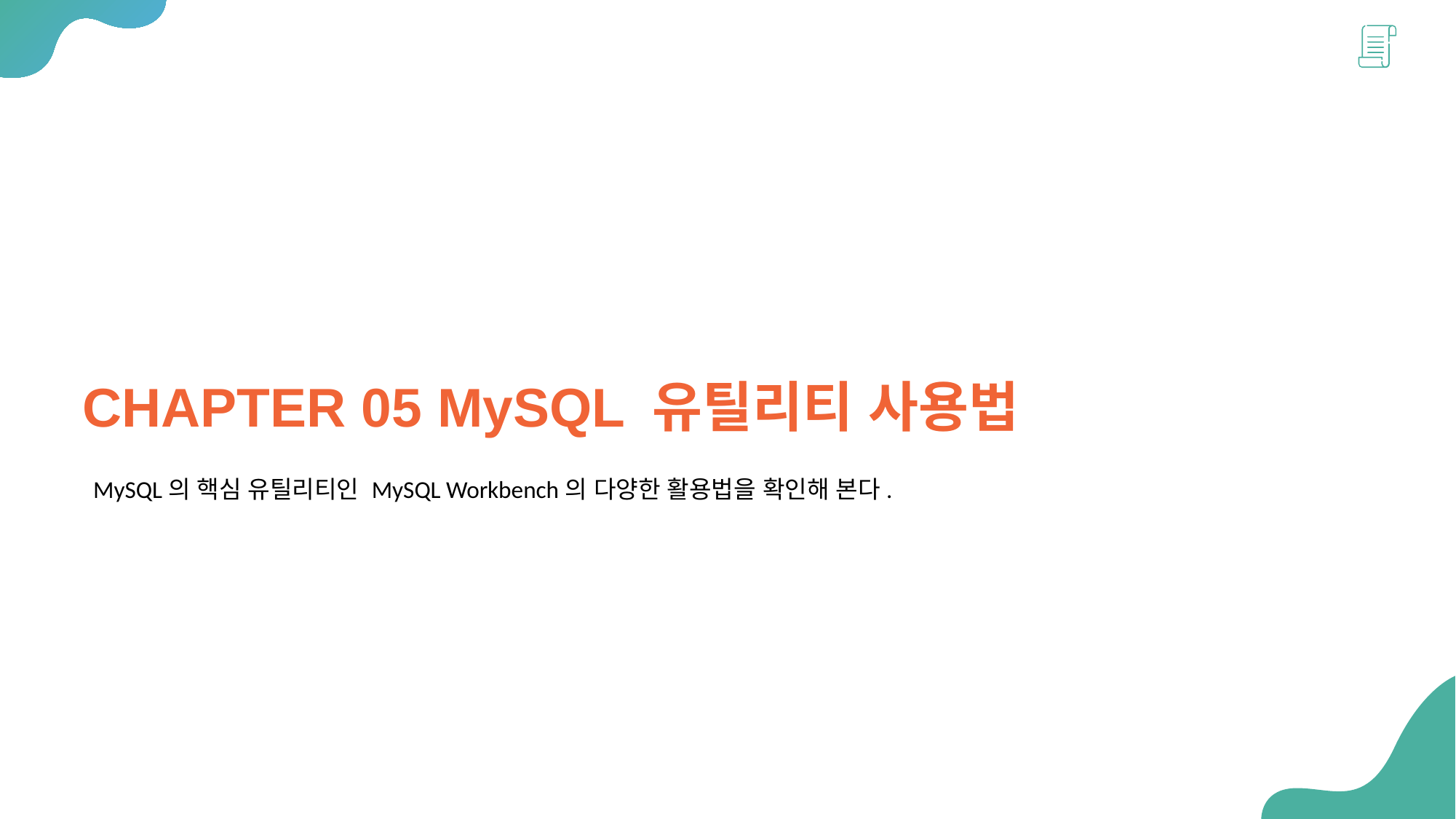

CHAPTER 05 MySQL 유틸리티 사용법
MySQL의 핵심 유틸리티인 MySQL Workbench의 다양한 활용법을 확인해 본다.